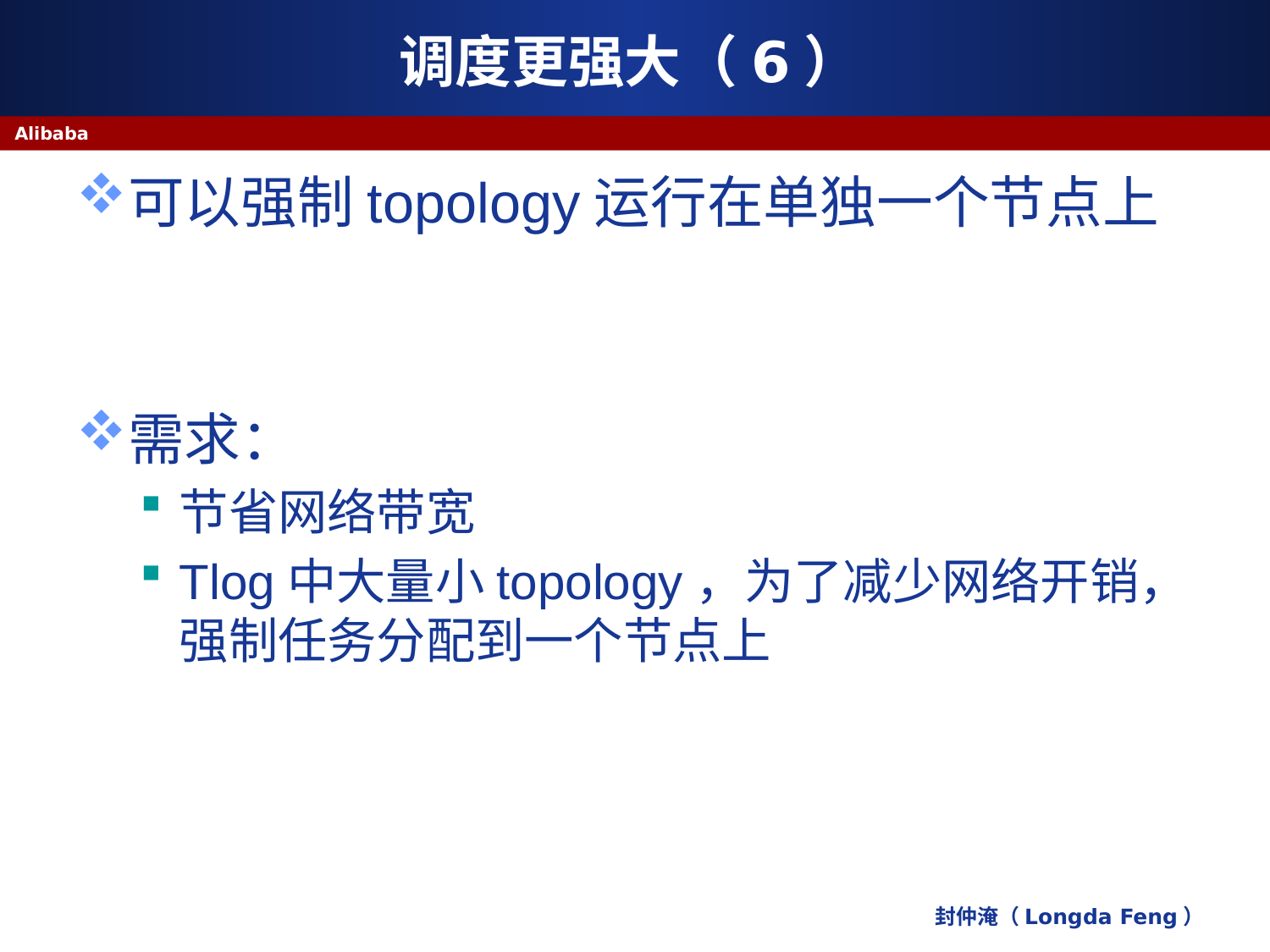

# 调度更强大（6）
Alibaba
可以强制topology运行在单独一个节点上

需求：
节省网络带宽
Tlog中大量小topology，为了减少网络开销，强制任务分配到一个节点上
封仲淹（Longda Feng）